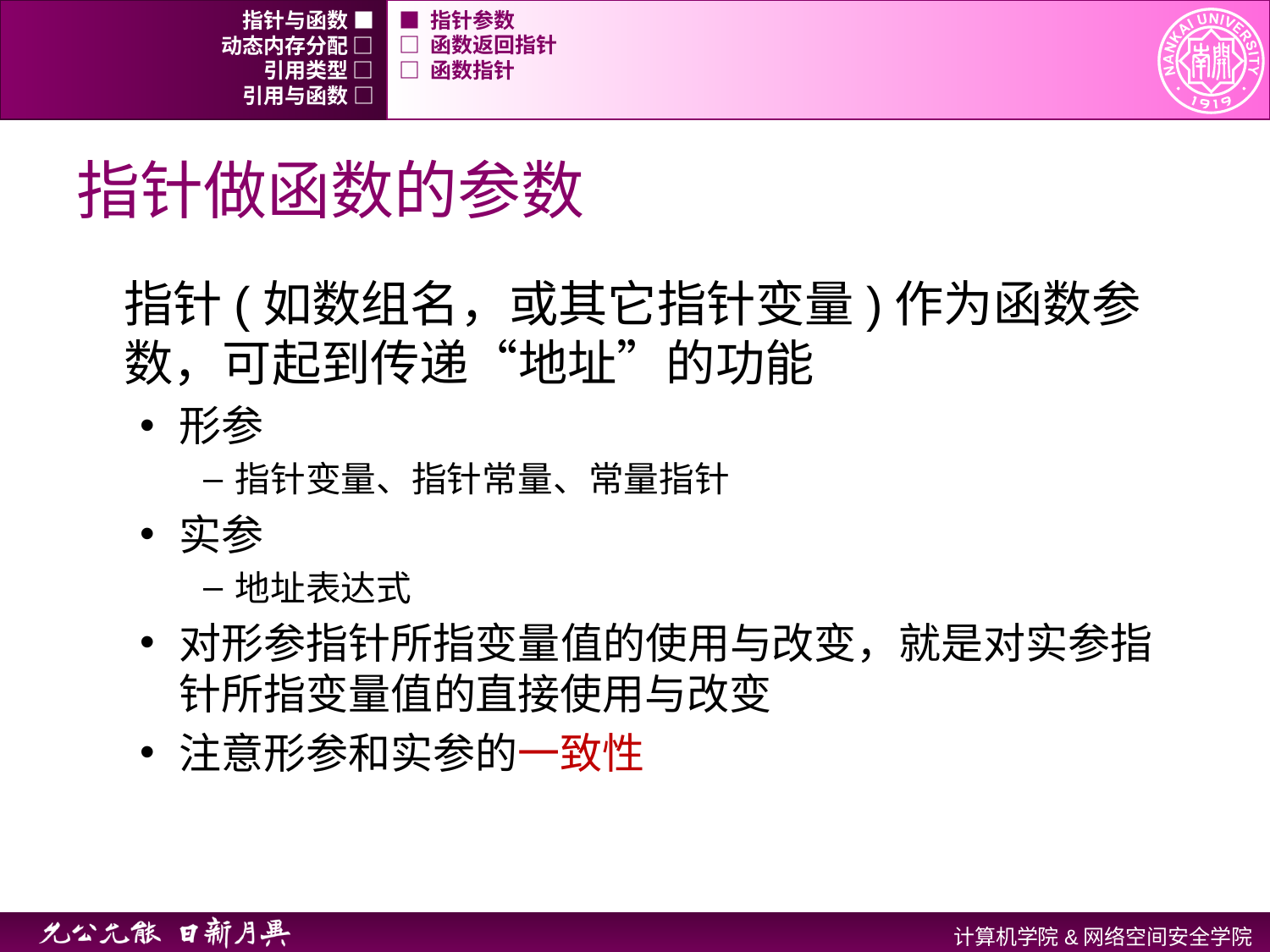

指针与函数 ■
■ 指针参数
动态内存分配 □
□ 函数返回指针
引用类型 □
□ 函数指针
引用与函数 □

# 指针做函数的参数
指针(如数组名，或其它指针变量)作为函数参数，可起到传递“地址”的功能
形参
指针变量、指针常量、常量指针
实参
地址表达式
对形参指针所指变量值的使用与改变，就是对实参指针所指变量值的直接使用与改变
注意形参和实参的一致性